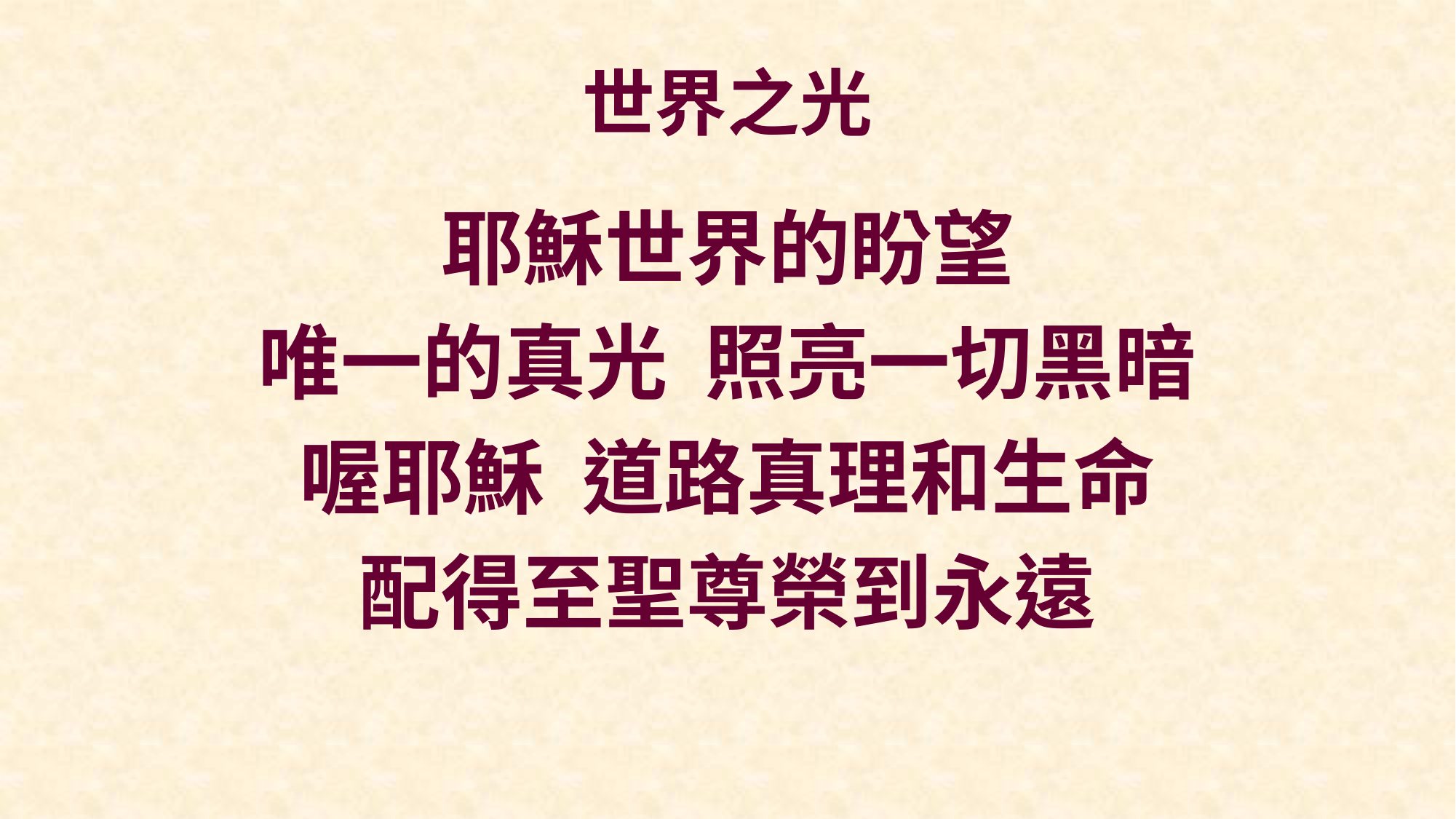

# 世界之光
耶穌世界的盼望
唯一的真光  照亮一切黑暗
喔耶穌  道路真理和生命
配得至聖尊榮到永遠